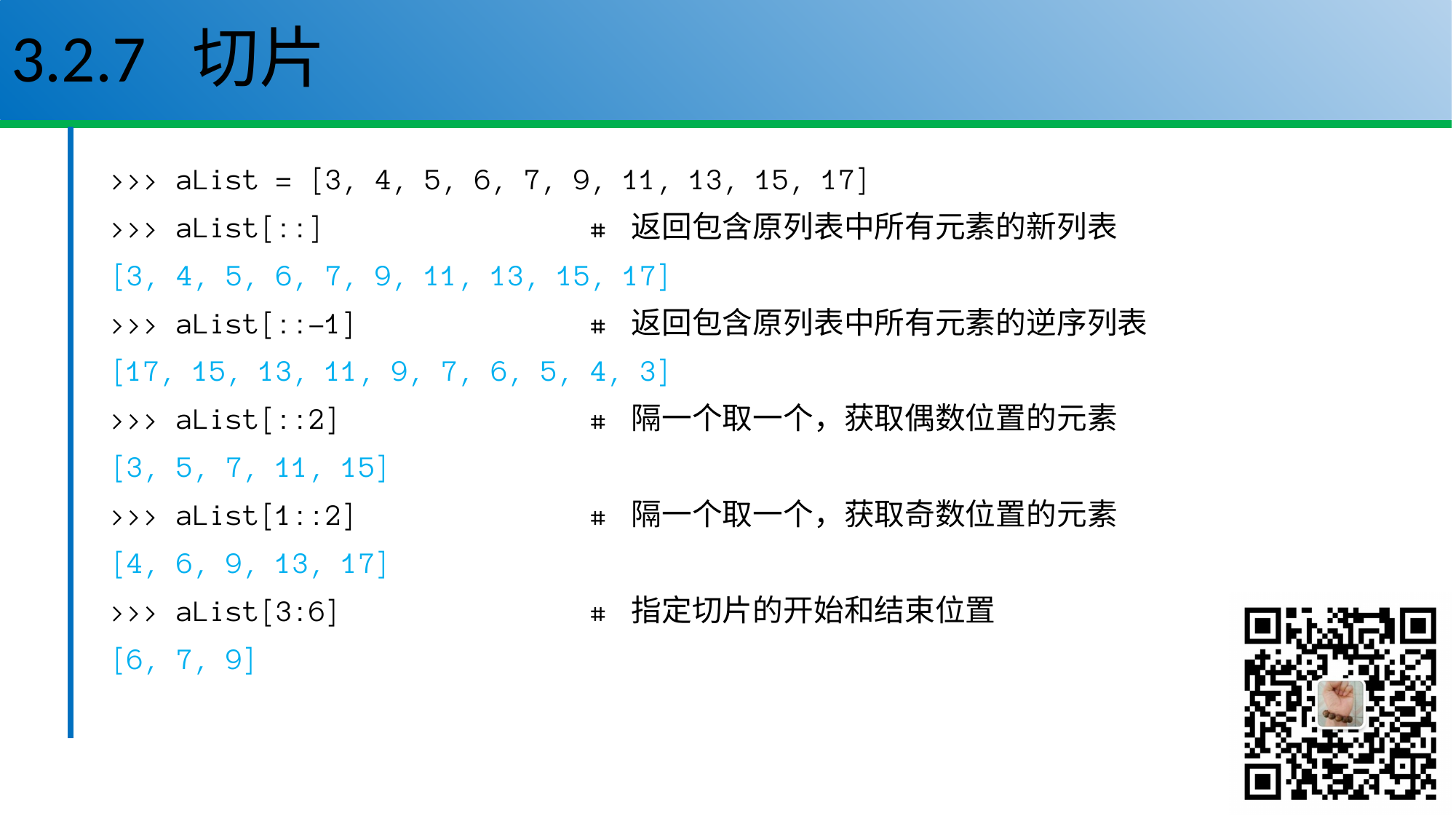

# 3.2.7  切片
>>> aList = [3, 4, 5, 6, 7, 9, 11, 13, 15, 17]
>>> aList[::]                # 返回包含原列表中所有元素的新列表
[3, 4, 5, 6, 7, 9, 11, 13, 15, 17]
>>> aList[::-1]              # 返回包含原列表中所有元素的逆序列表
[17, 15, 13, 11, 9, 7, 6, 5, 4, 3]
>>> aList[::2]               # 隔一个取一个，获取偶数位置的元素
[3, 5, 7, 11, 15]
>>> aList[1::2]              # 隔一个取一个，获取奇数位置的元素
[4, 6, 9, 13, 17]
>>> aList[3:6]               # 指定切片的开始和结束位置
[6, 7, 9]
30